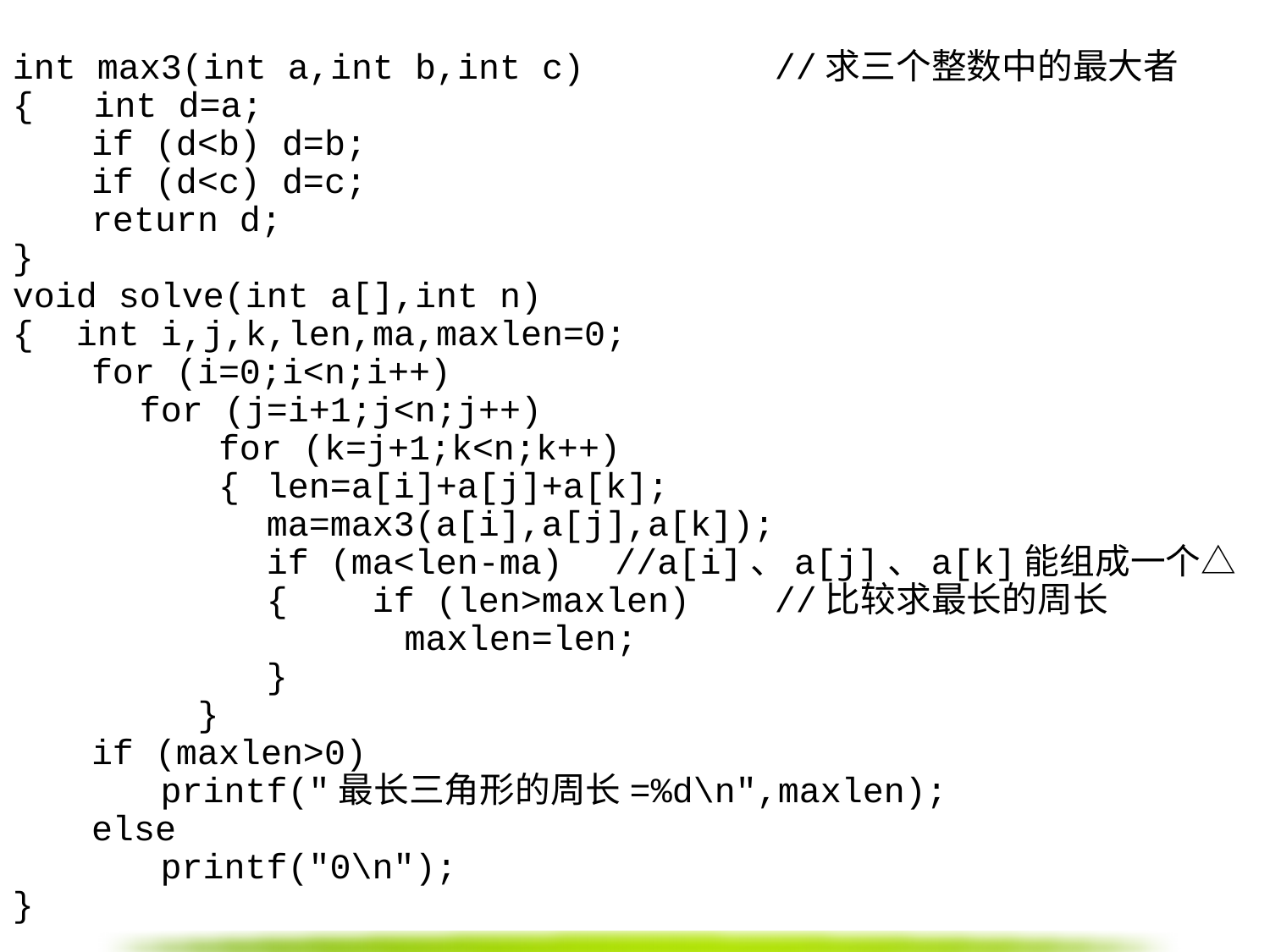

int max3(int a,int b,int c)		//求三个整数中的最大者
{　 int d=a;
　　if (d<b) d=b;
　　if (d<c) d=c;
　　return d;
}
void solve(int a[],int n)
{  int i,j,k,len,ma,maxlen=0;
　　for (i=0;i<n;i++)
	for (j=i+1;j<n;j++)
	　　for (k=j+1;k<n;k++)
	　　{	len=a[i]+a[j]+a[k];
		ma=max3(a[i],a[j],a[k]);
		if (ma<len-ma)　//a[i]、a[j]、a[k]能组成一个△
		{    if (len>maxlen)	//比较求最长的周长
		　　　   maxlen=len;
		}
　　　　　}
　　if (maxlen>0)
	 printf("最长三角形的周长=%d\n",maxlen);
　　else
	 printf("0\n");
}